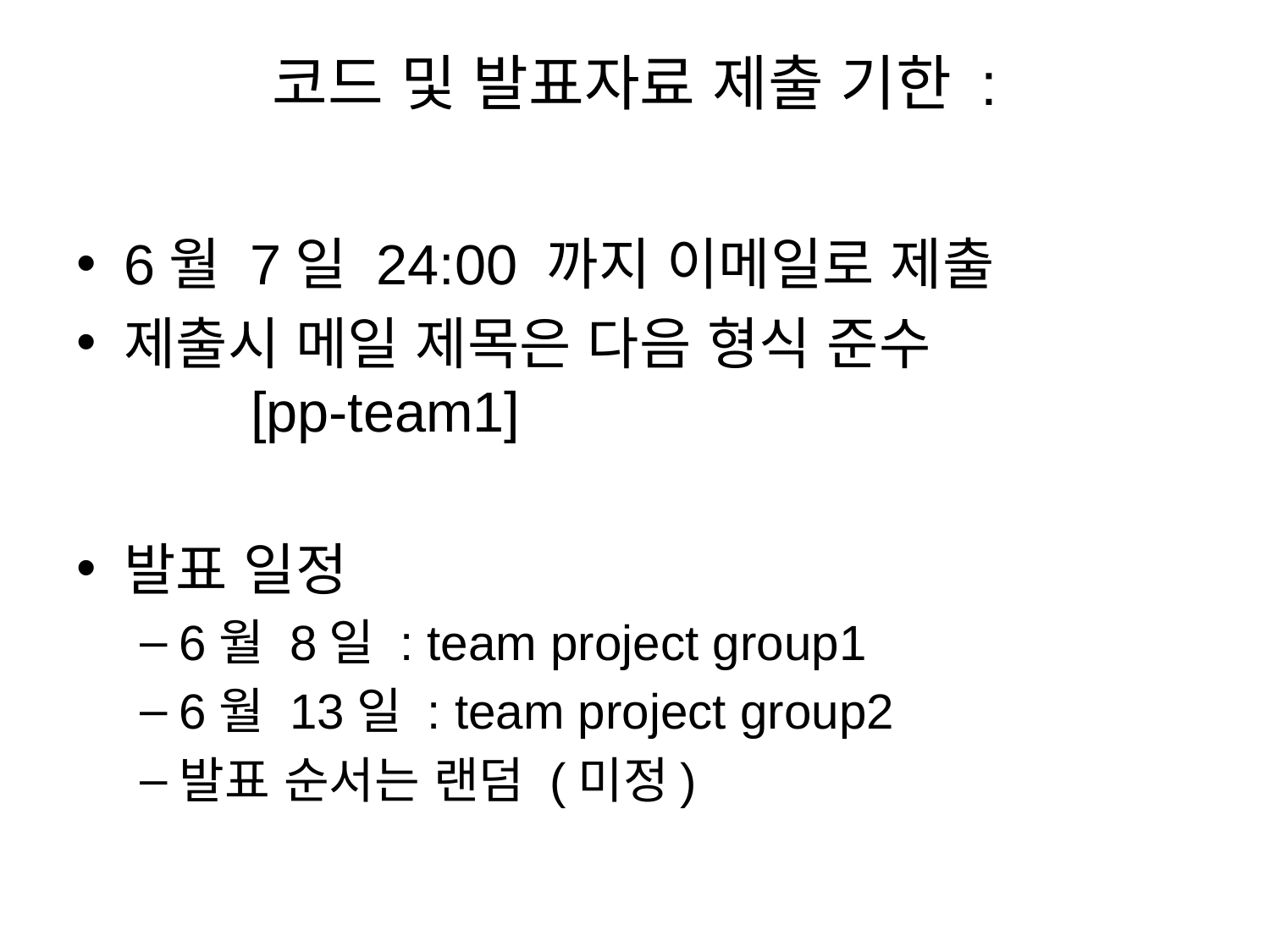

# 코드 및 발표자료 제출 기한 :
6월 7일 24:00 까지 이메일로 제출
제출시 메일 제목은 다음 형식 준수
	[pp-team1]

발표 일정
6월 8일 : team project group1
6월 13일 : team project group2
발표 순서는 랜덤 (미정)